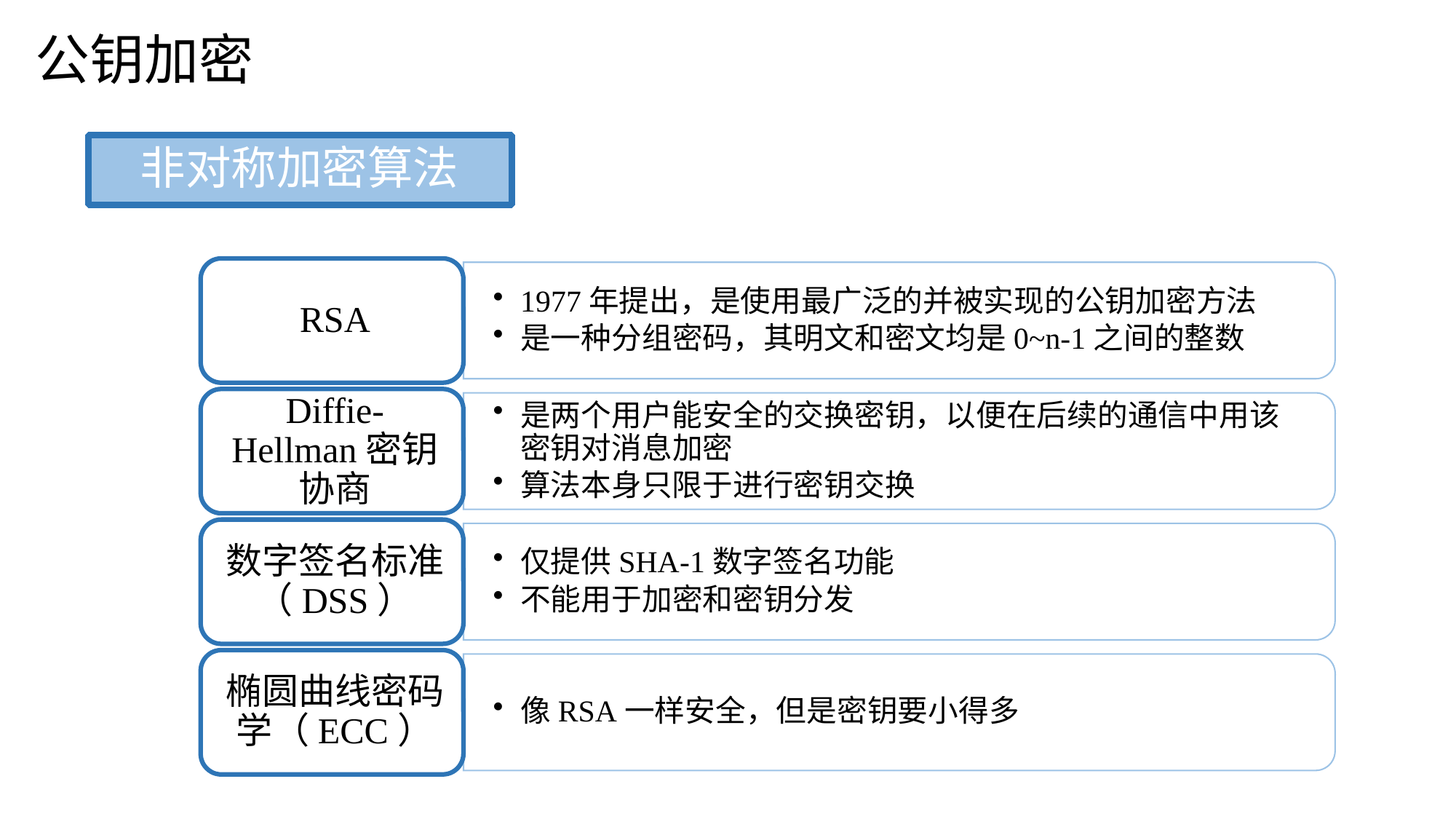

公钥加密
非对称加密算法
1977年提出，是使用最广泛的并被实现的公钥加密方法
是一种分组密码，其明文和密文均是0~n-1之间的整数
RSA
是两个用户能安全的交换密钥，以便在后续的通信中用该密钥对消息加密
算法本身只限于进行密钥交换
Diffie-Hellman密钥协商
仅提供SHA-1数字签名功能
不能用于加密和密钥分发
数字签名标准（DSS）
像RSA一样安全，但是密钥要小得多
椭圆曲线密码学（ECC）